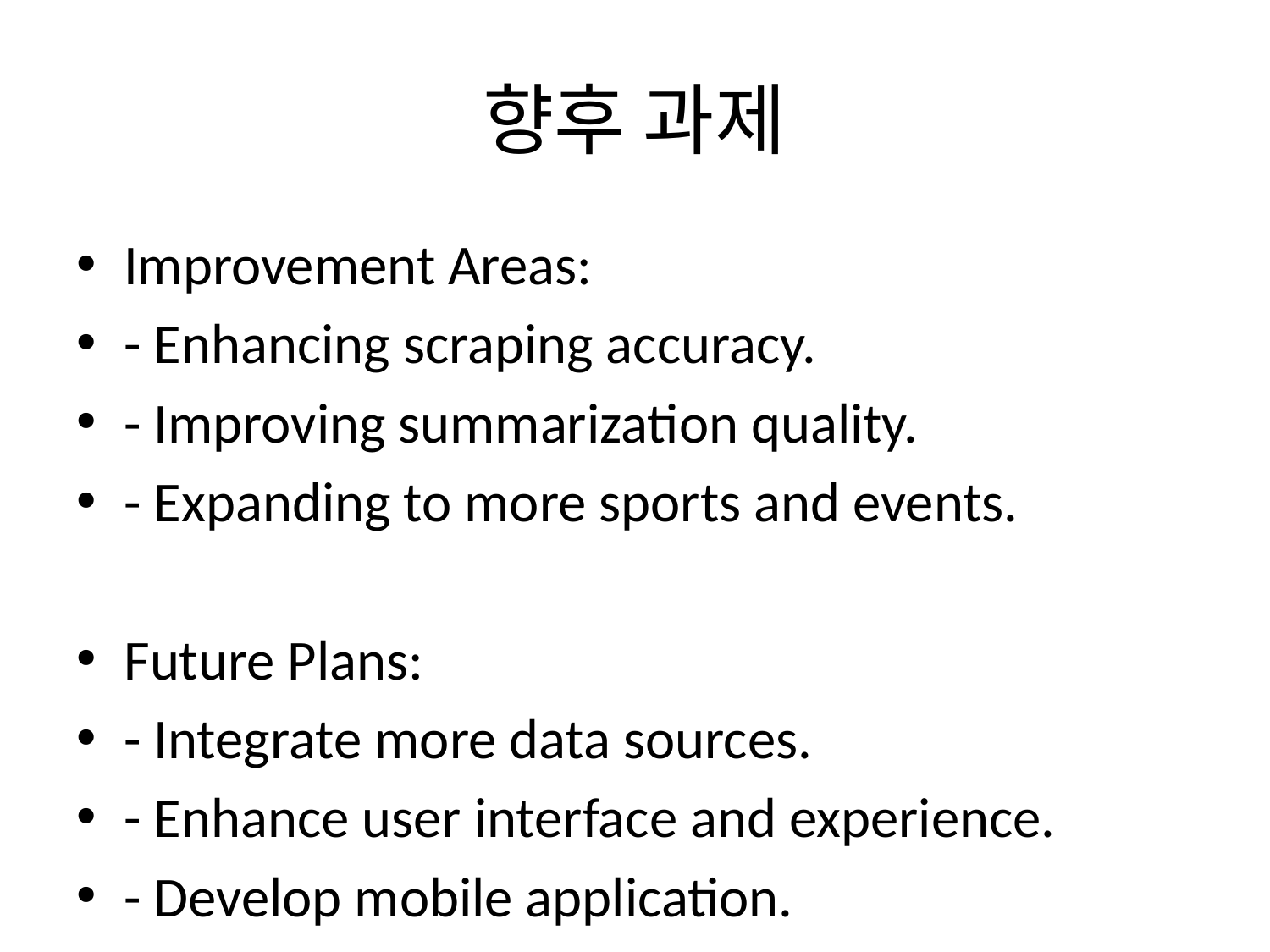

# 향후 과제
Improvement Areas:
- Enhancing scraping accuracy.
- Improving summarization quality.
- Expanding to more sports and events.

Future Plans:
- Integrate more data sources.
- Enhance user interface and experience.
- Develop mobile application.